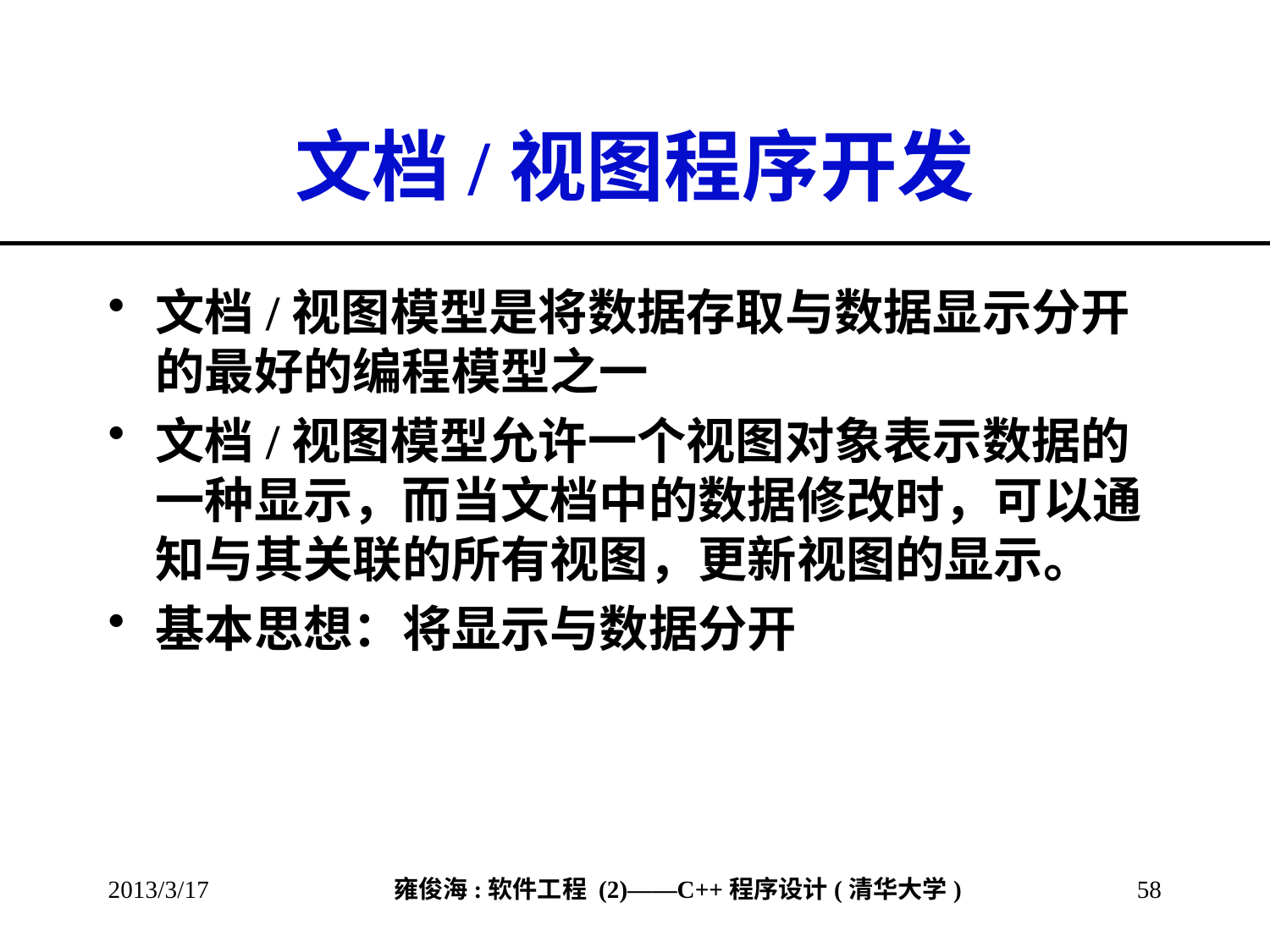

# 文档/视图程序开发
文档/视图模型是将数据存取与数据显示分开的最好的编程模型之一
文档/视图模型允许一个视图对象表示数据的一种显示，而当文档中的数据修改时，可以通知与其关联的所有视图，更新视图的显示。
基本思想：将显示与数据分开
2013/3/17
58